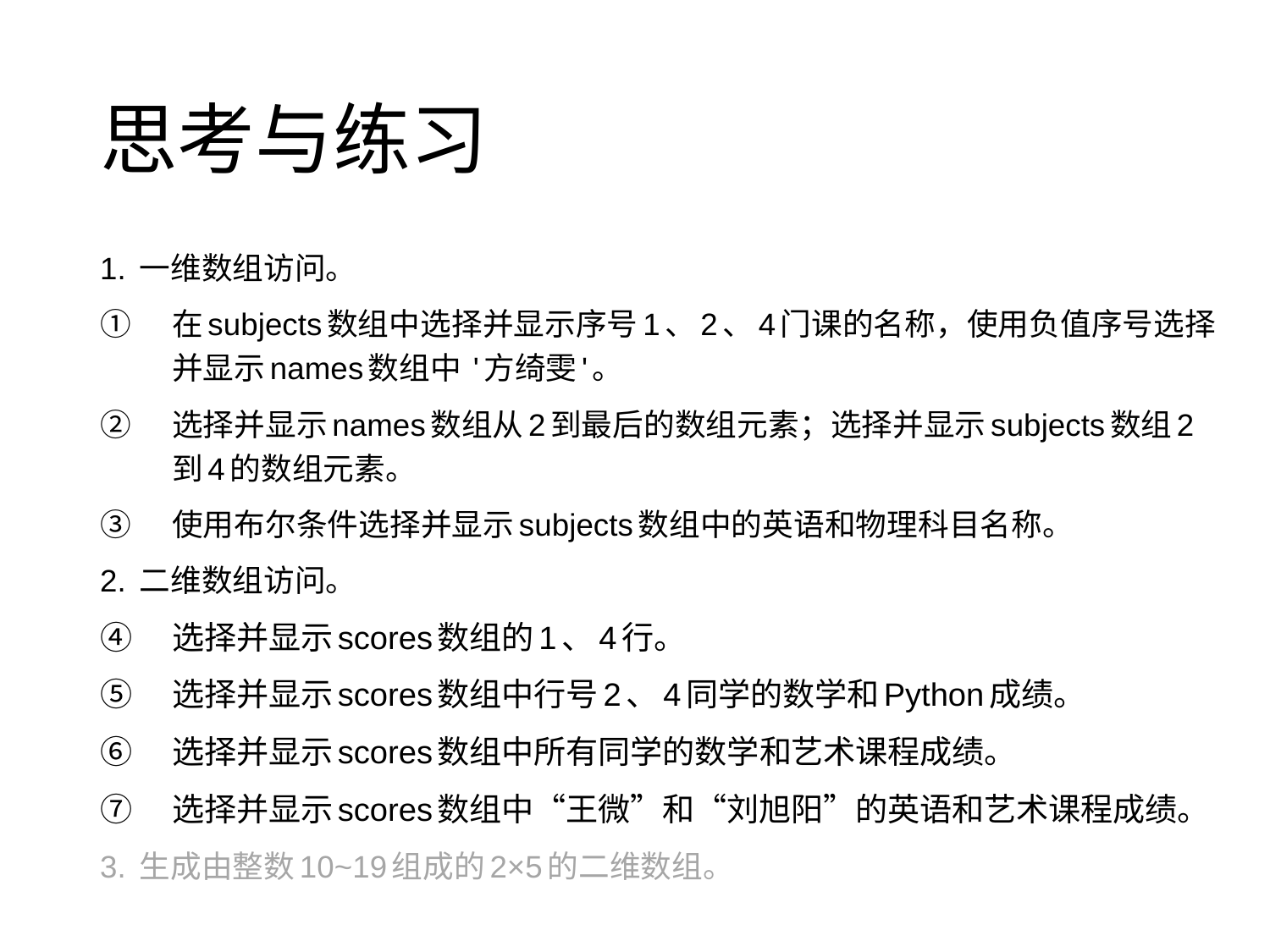

# 思考与练习
1. 一维数组访问。
在subjects数组中选择并显示序号1、2、4门课的名称，使用负值序号选择并显示names数组中 '方绮雯'。
选择并显示names数组从2到最后的数组元素；选择并显示subjects数组2到4的数组元素。
使用布尔条件选择并显示subjects数组中的英语和物理科目名称。
2. 二维数组访问。
选择并显示scores数组的1、4行。
选择并显示scores数组中行号2、4同学的数学和Python成绩。
选择并显示scores数组中所有同学的数学和艺术课程成绩。
选择并显示scores数组中“王微”和“刘旭阳”的英语和艺术课程成绩。
3. 生成由整数10~19组成的2×5的二维数组。